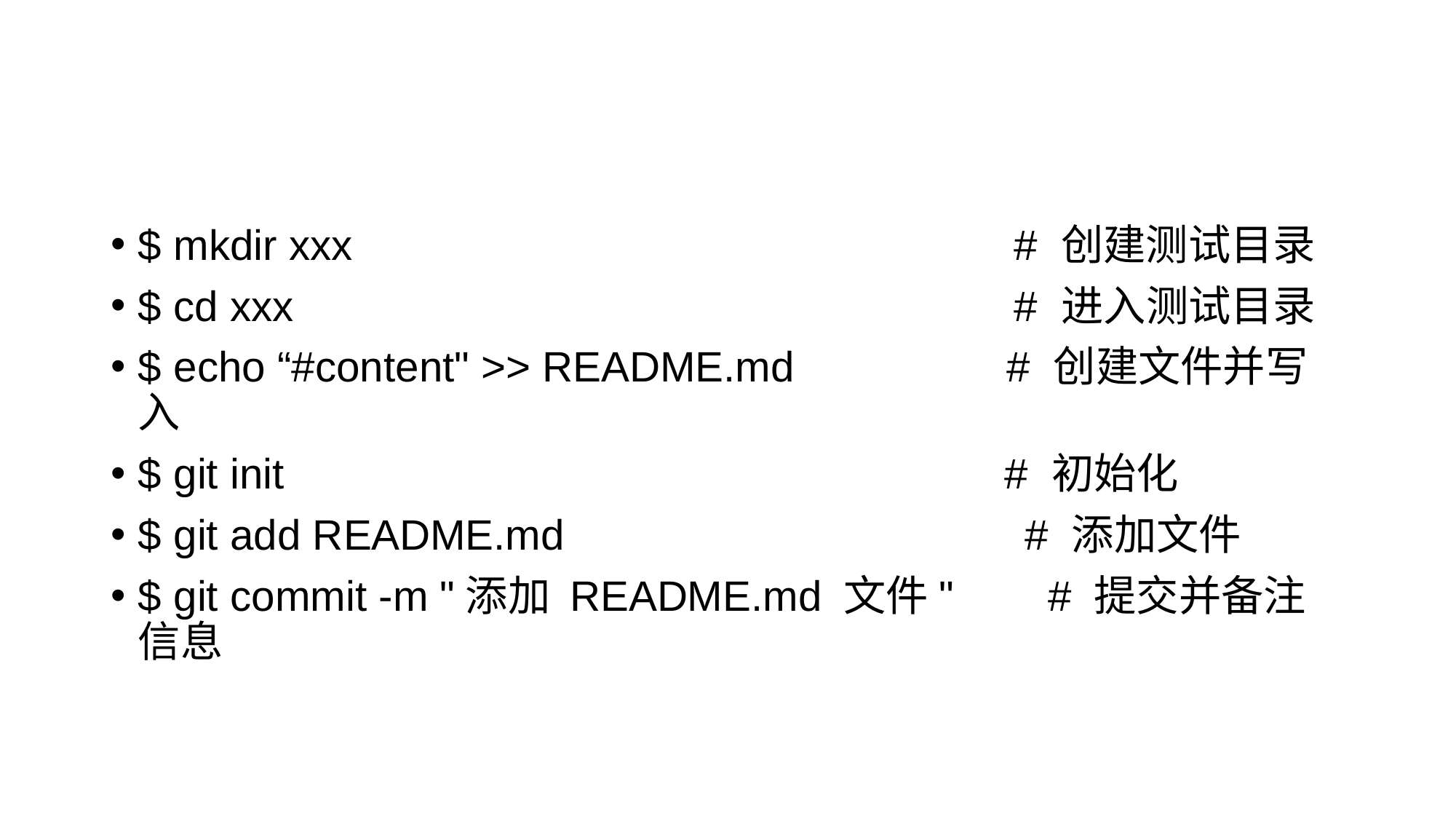

#
$ mkdir xxx                                                        # 创建测试目录
$ cd xxx                                                             # 进入测试目录
$ echo “#content" >> README.md                  # 创建文件并写入
$ git init                                                             # 初始化
$ git add README.md                                       # 添加文件
$ git commit -m "添加 README.md 文件"        # 提交并备注信息